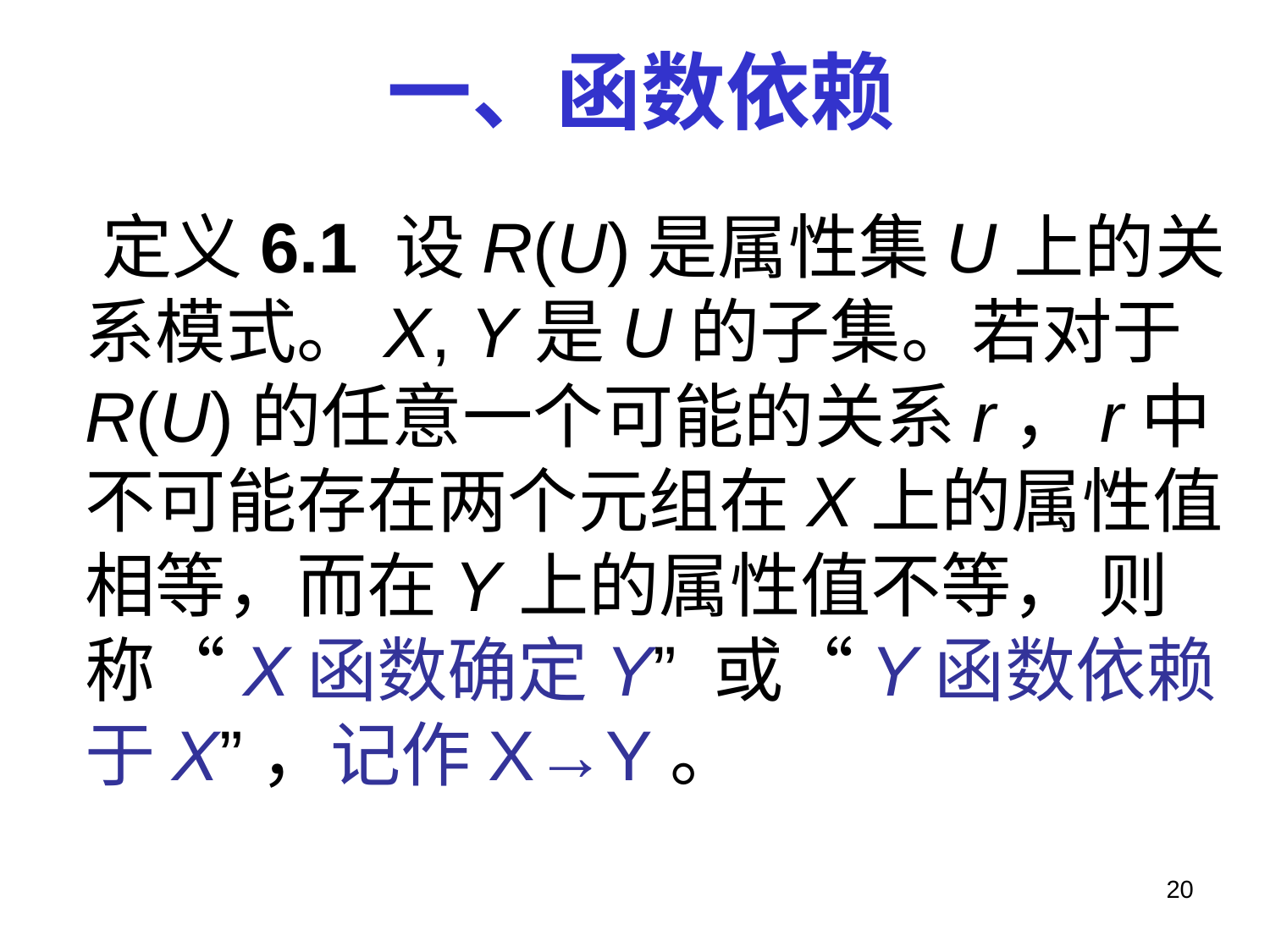

# 一、函数依赖
   定义6.1 设R(U)是属性集U上的关系模式。X, Y是U的子集。若对于R(U)的任意一个可能的关系r，r中不可能存在两个元组在X上的属性值相等，而在Y上的属性值不等， 则称“X函数确定Y” 或“Y函数依赖于X”，记作X→Y。

20